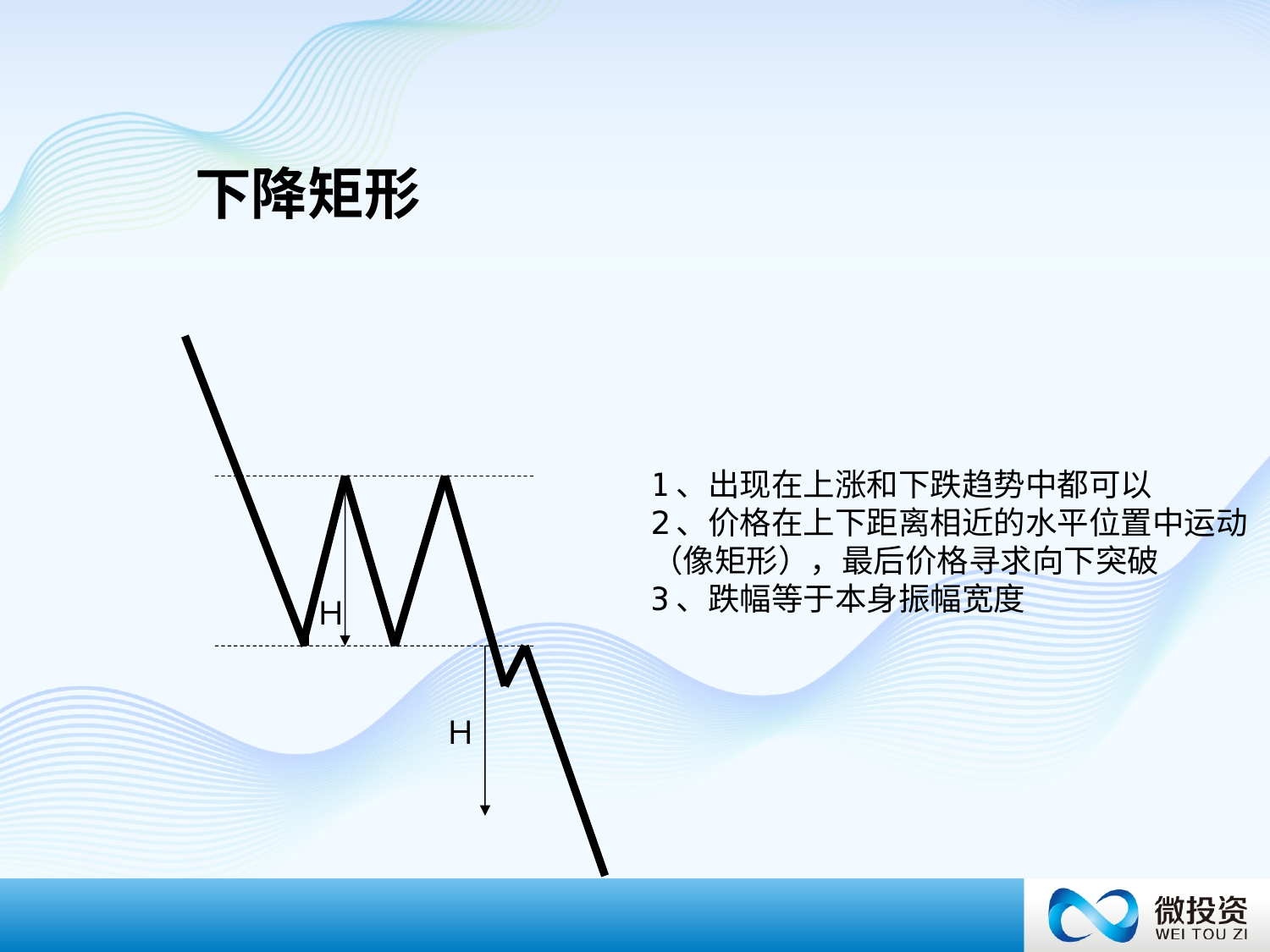

下降矩形

1、出现在上涨和下跌趋势中都可以
2、价格在上下距离相近的水平位置中运动
（像矩形），最后价格寻求向下突破
3、跌幅等于本身振幅宽度

Ｈ

Ｈ